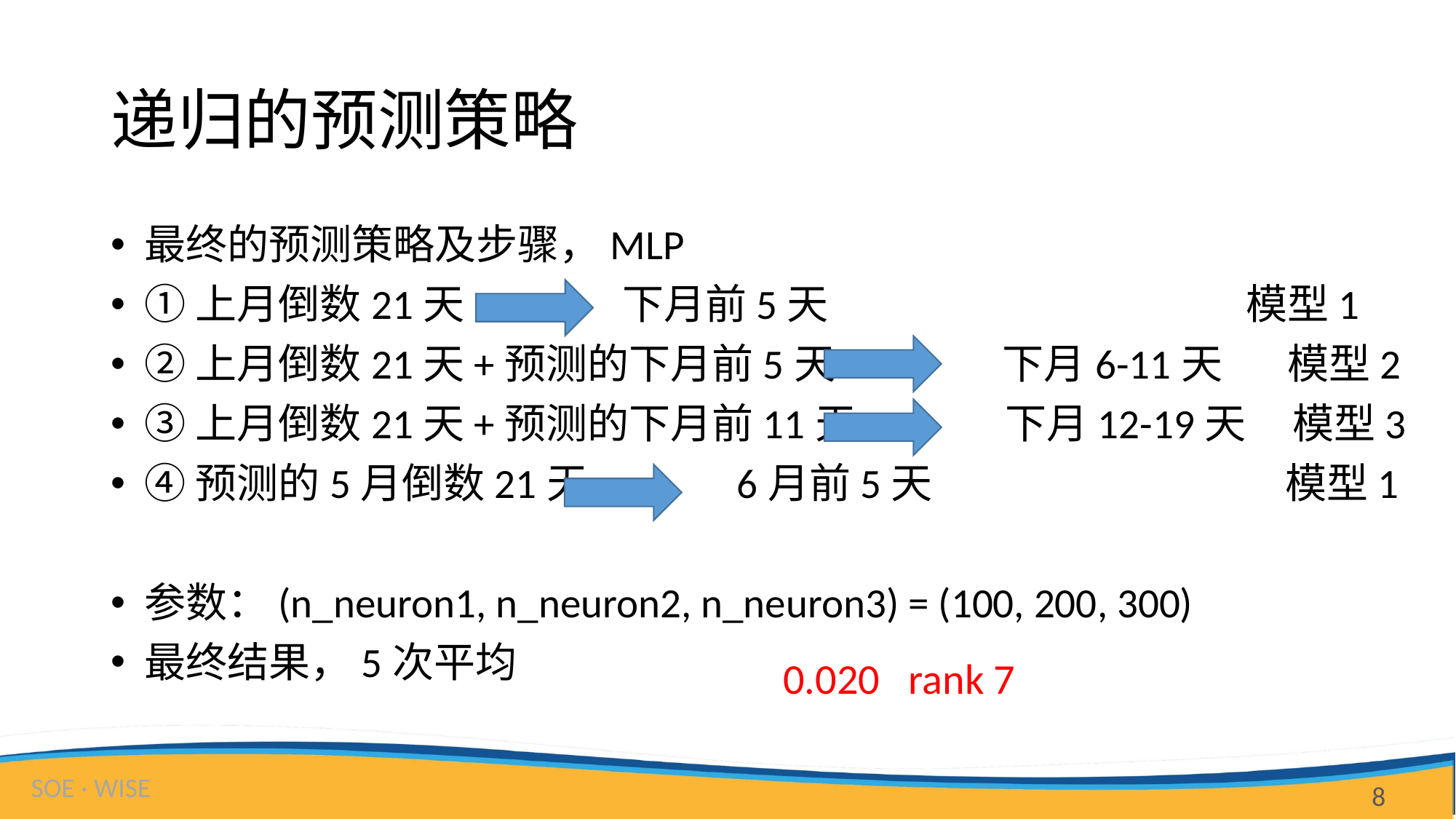

# 递归的预测策略
最终的预测策略及步骤，MLP
①上月倒数21天                 下月前5天                                             模型1
②上月倒数21天+预测的下月前5天                  下月6-11天       模型2
③上月倒数21天+预测的下月前11天                下月12-19天     模型3
④预测的5月倒数21天               6月前5天                                      模型1

参数：(n_neuron1, n_neuron2, n_neuron3) = (100, 200, 300)
最终结果，5次平均

0.020   rank 7